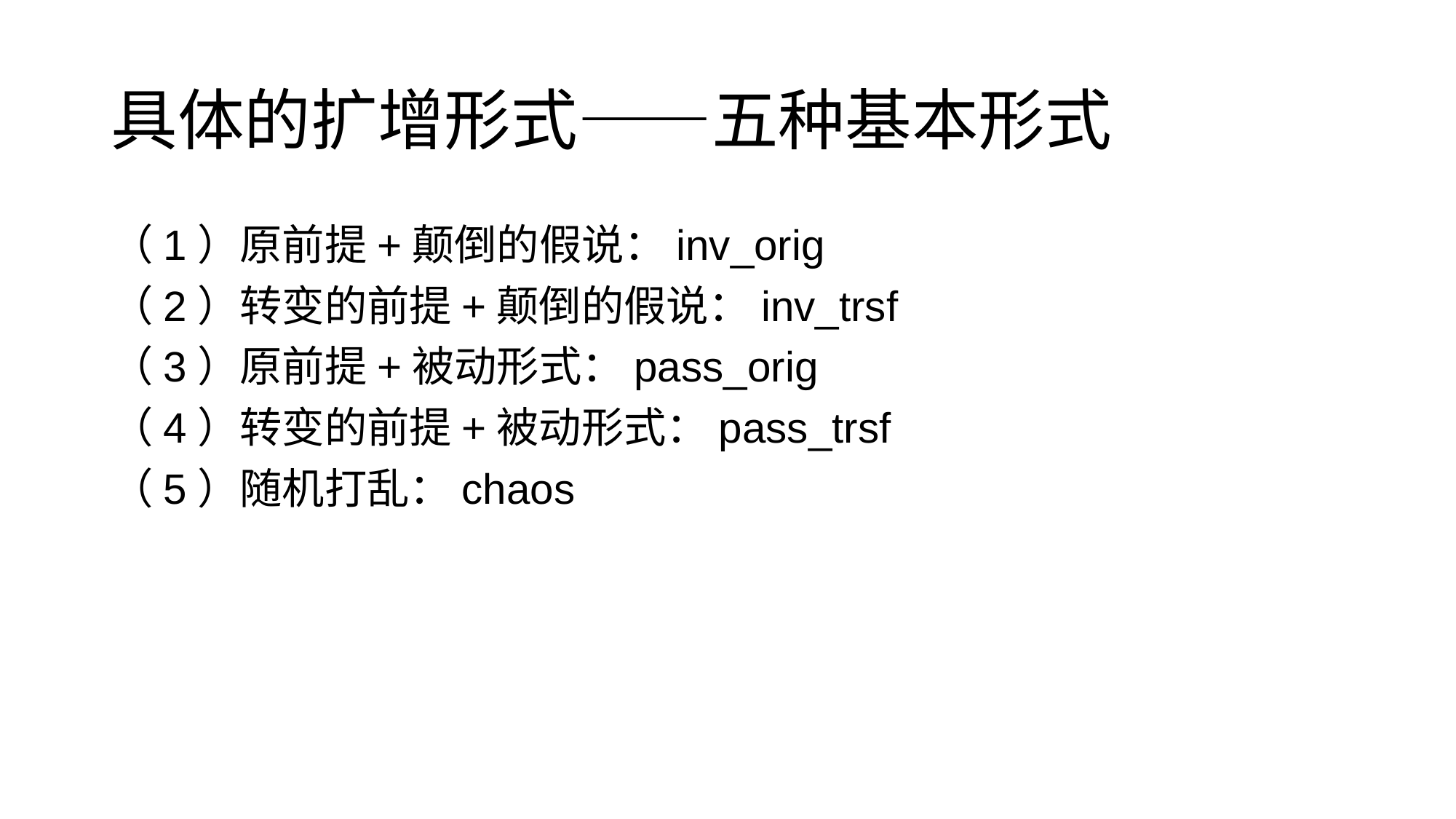

# 具体的扩增形式——五种基本形式
（1）原前提+颠倒的假说：inv_orig
（2）转变的前提+颠倒的假说：inv_trsf
（3）原前提+被动形式：pass_orig
（4）转变的前提+被动形式：pass_trsf
（5）随机打乱：chaos